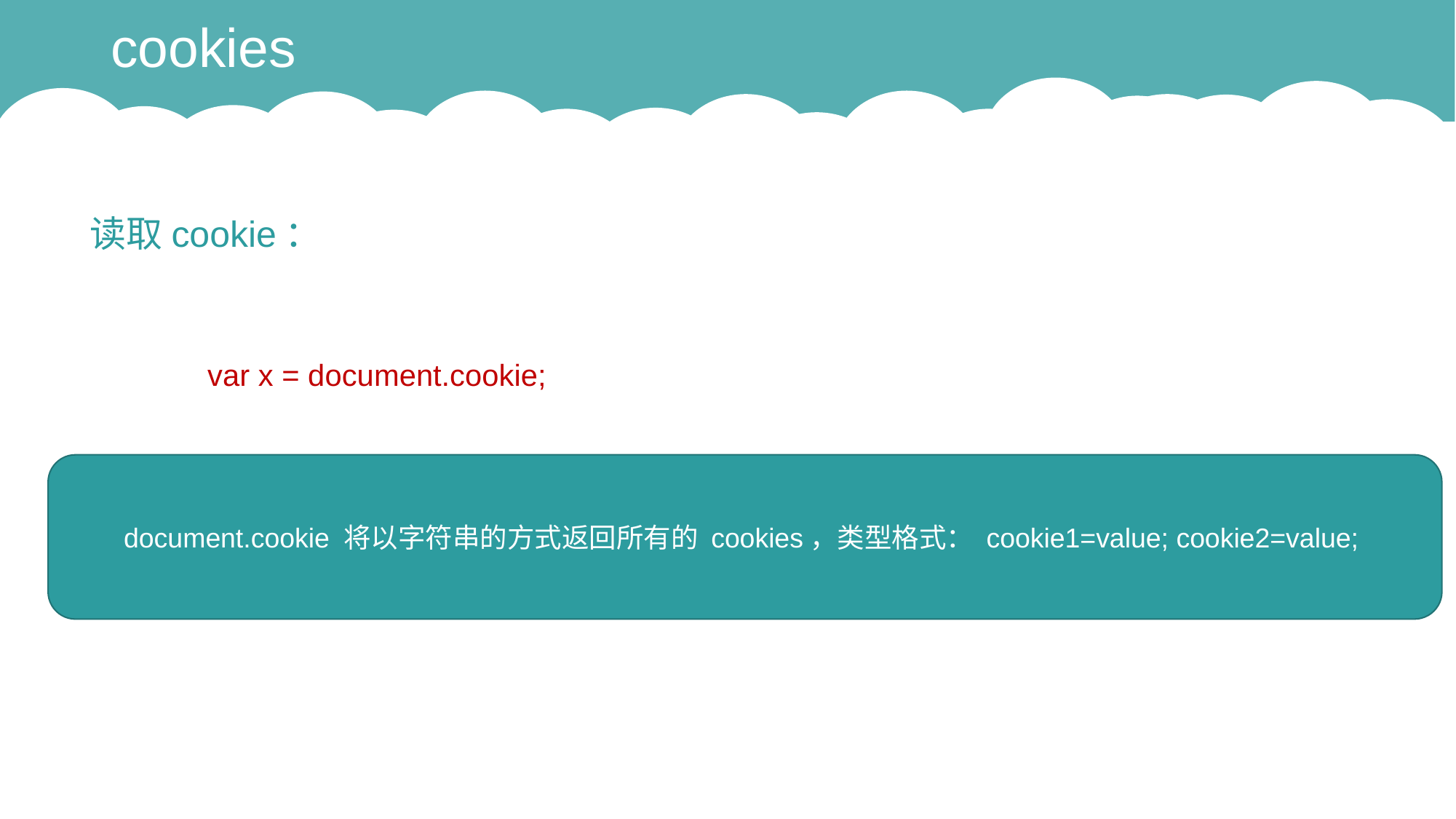

# cookies
读取cookie：

	 var x = document.cookie;

document.cookie 将以字符串的方式返回所有的 cookies，类型格式： cookie1=value; cookie2=value;